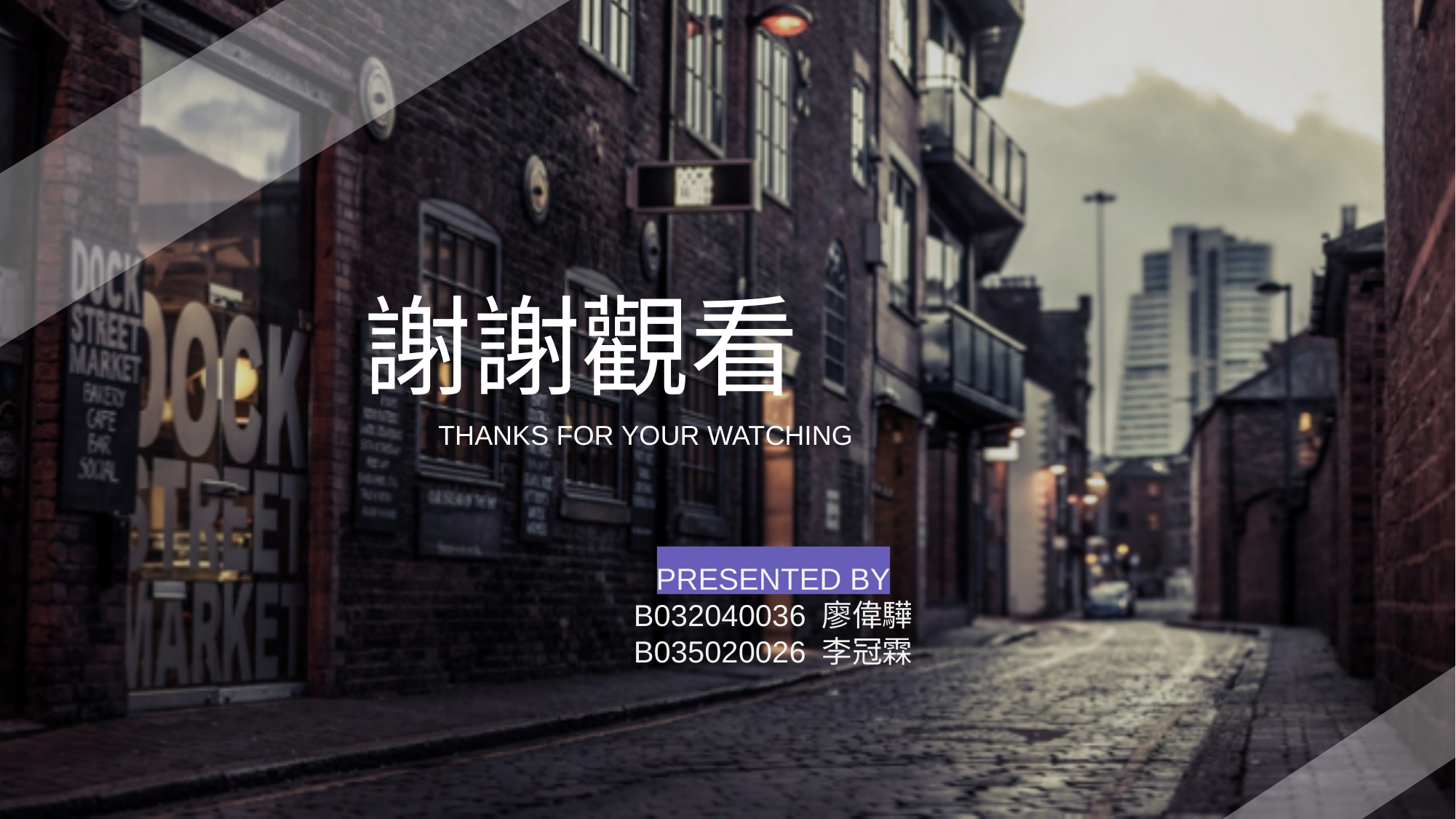

# 謝謝觀看
THANKS FOR YOUR WATCHING
PRESENTED BY
B032040036 廖偉驊
B035020026 李冠霖